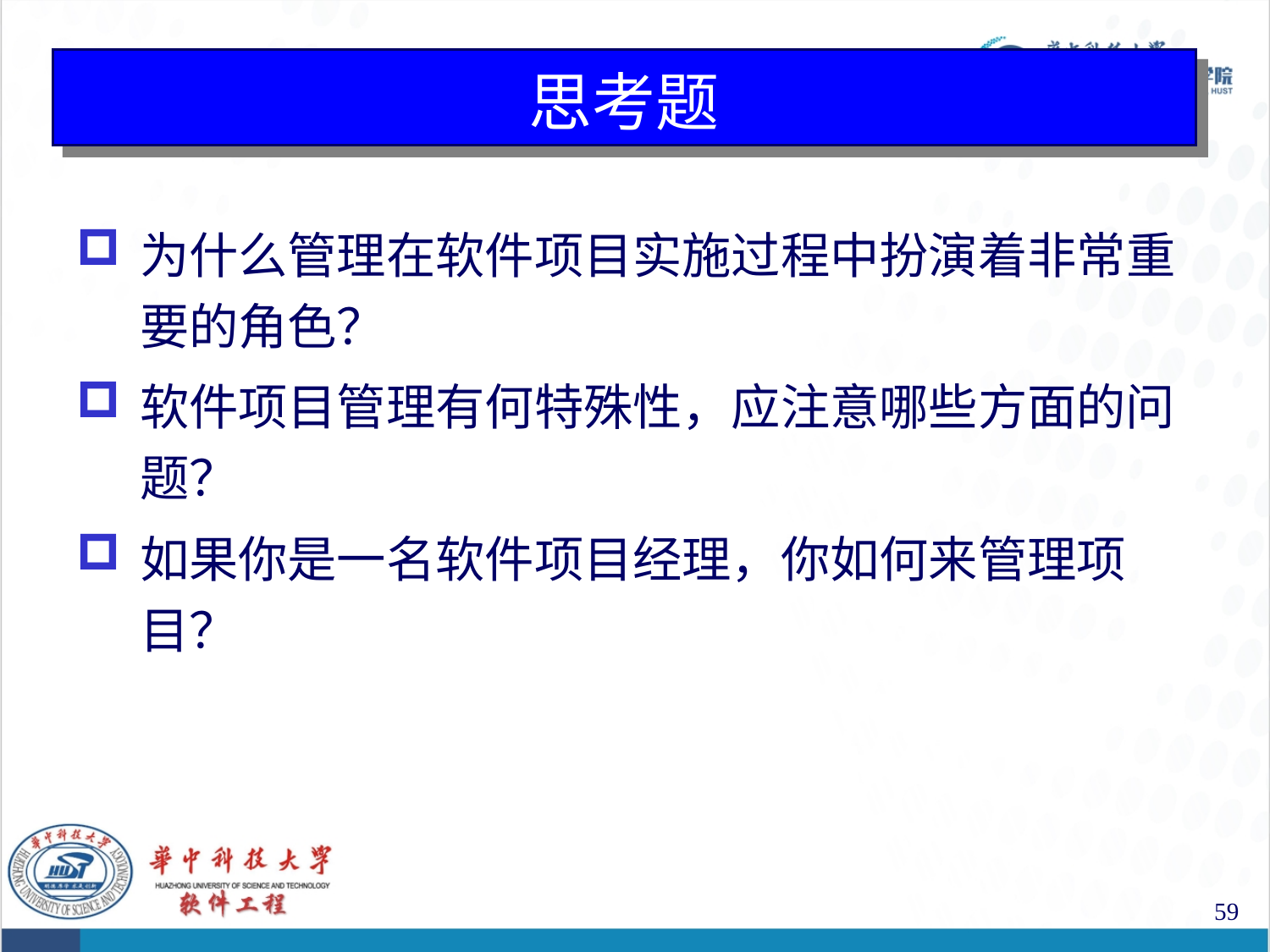

# 思考题
为什么管理在软件项目实施过程中扮演着非常重要的角色？
软件项目管理有何特殊性，应注意哪些方面的问题？
如果你是一名软件项目经理，你如何来管理项目？

59